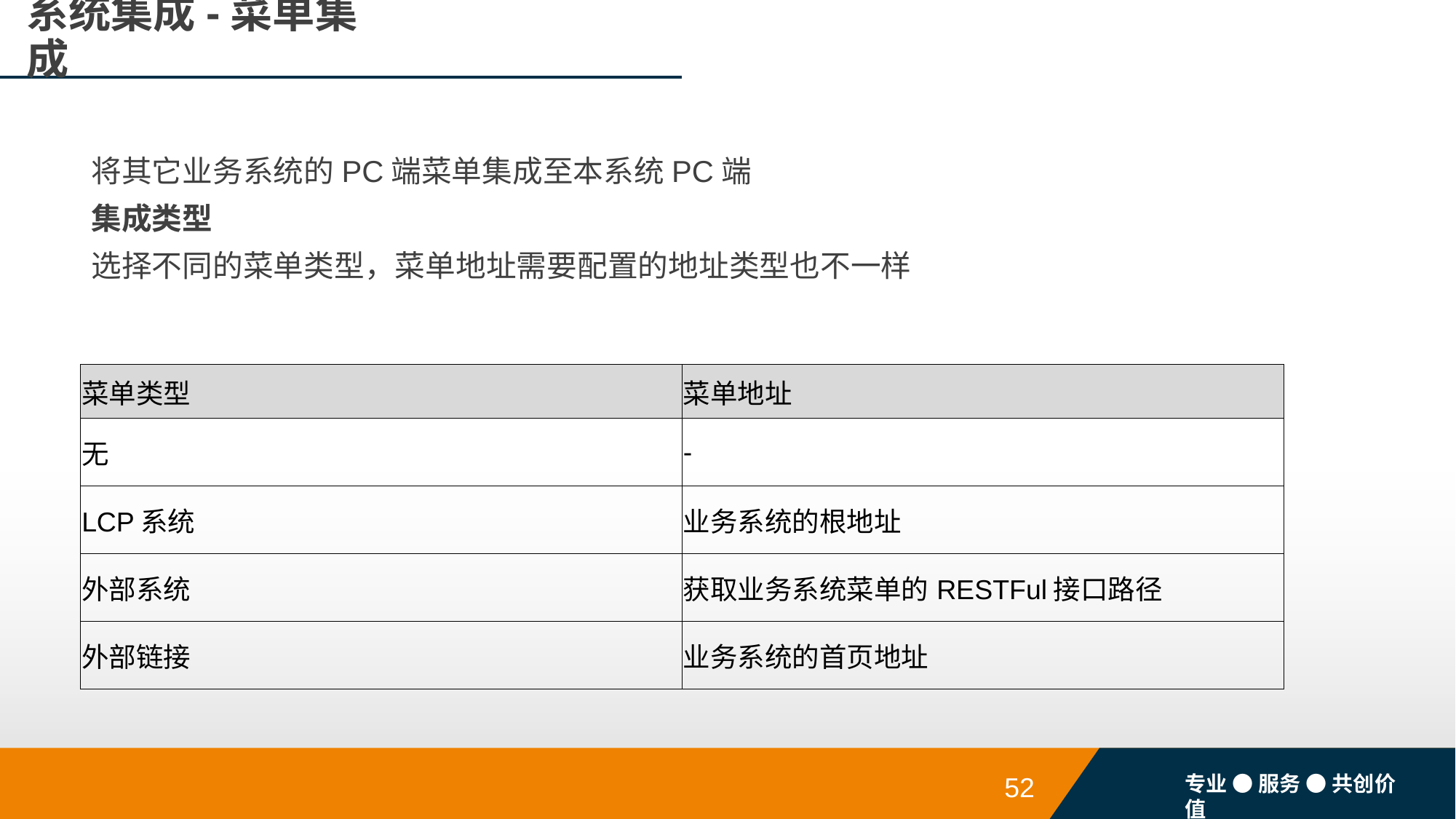

# 系统集成-菜单集成
将其它业务系统的PC端菜单集成至本系统PC端
集成类型
选择不同的菜单类型，菜单地址需要配置的地址类型也不一样
| 菜单类型 | 菜单地址 |
| --- | --- |
| 无 | - |
| LCP系统 | 业务系统的根地址 |
| 外部系统 | 获取业务系统菜单的RESTFul接口路径 |
| 外部链接 | 业务系统的首页地址 |